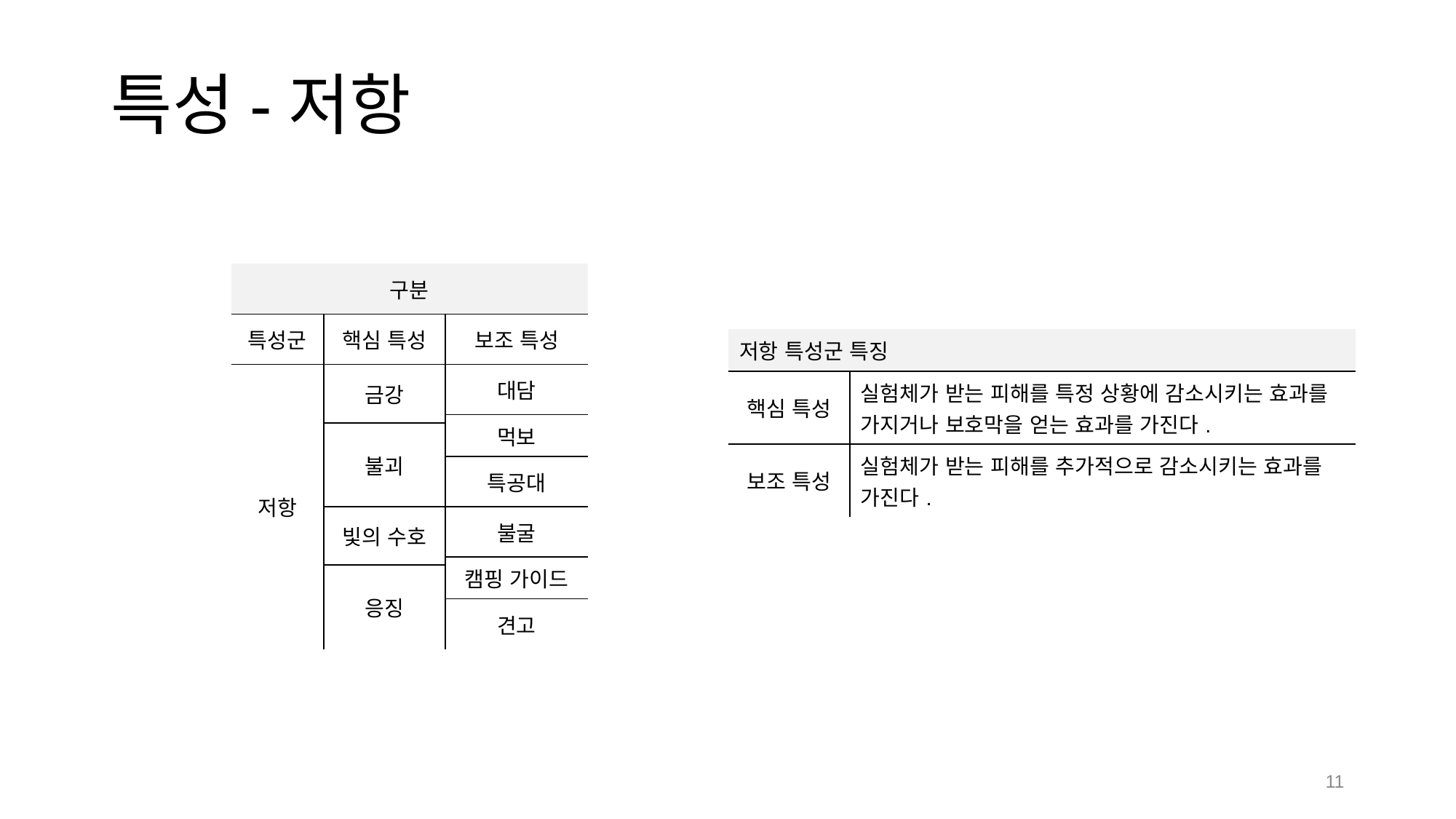

# 특성-저항
| 구분 | 구분 | 설명 |
| --- | --- | --- |
| 특성군 | 핵심 특성 | 보조 특성 |
| 저항 | 금강 | 대담 |
|  |  | 먹보 |
|  | 불괴 |  |
|  |  | 특공대 |
|  | 빛의 수호 | 불굴 |
|  |  | 캠핑 가이드 |
|  | 응징 |  |
|  |  | 견고 |
| 저항 특성군 특징 |  |
| --- | --- |
| 핵심 특성 | 실험체가 받는 피해를 특정 상황에 감소시키는 효과를 가지거나 보호막을 얻는 효과를 가진다. |
| 보조 특성 | 실험체가 받는 피해를 추가적으로 감소시키는 효과를 가진다. |
11